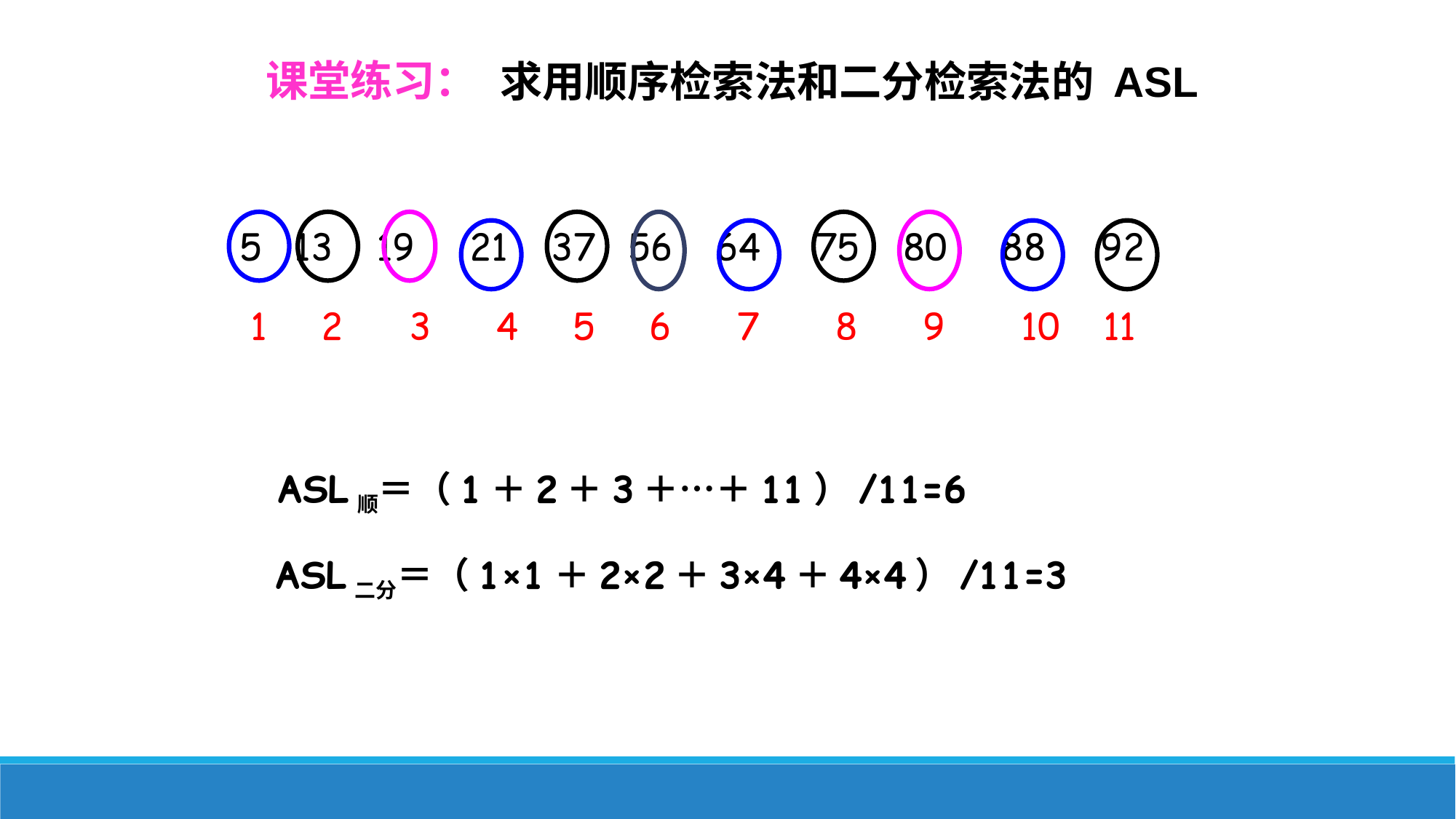

课堂练习：
求用顺序检索法和二分检索法的 ASL

13    19     21    37   56    64     75    80     88     92

1     2      3      4     5     6      7       8      9       10    11
ASL顺＝（1＋2＋3＋…＋11）/11=6
ASL二分＝（1×1＋2×2＋3×4＋4×4）/11=3